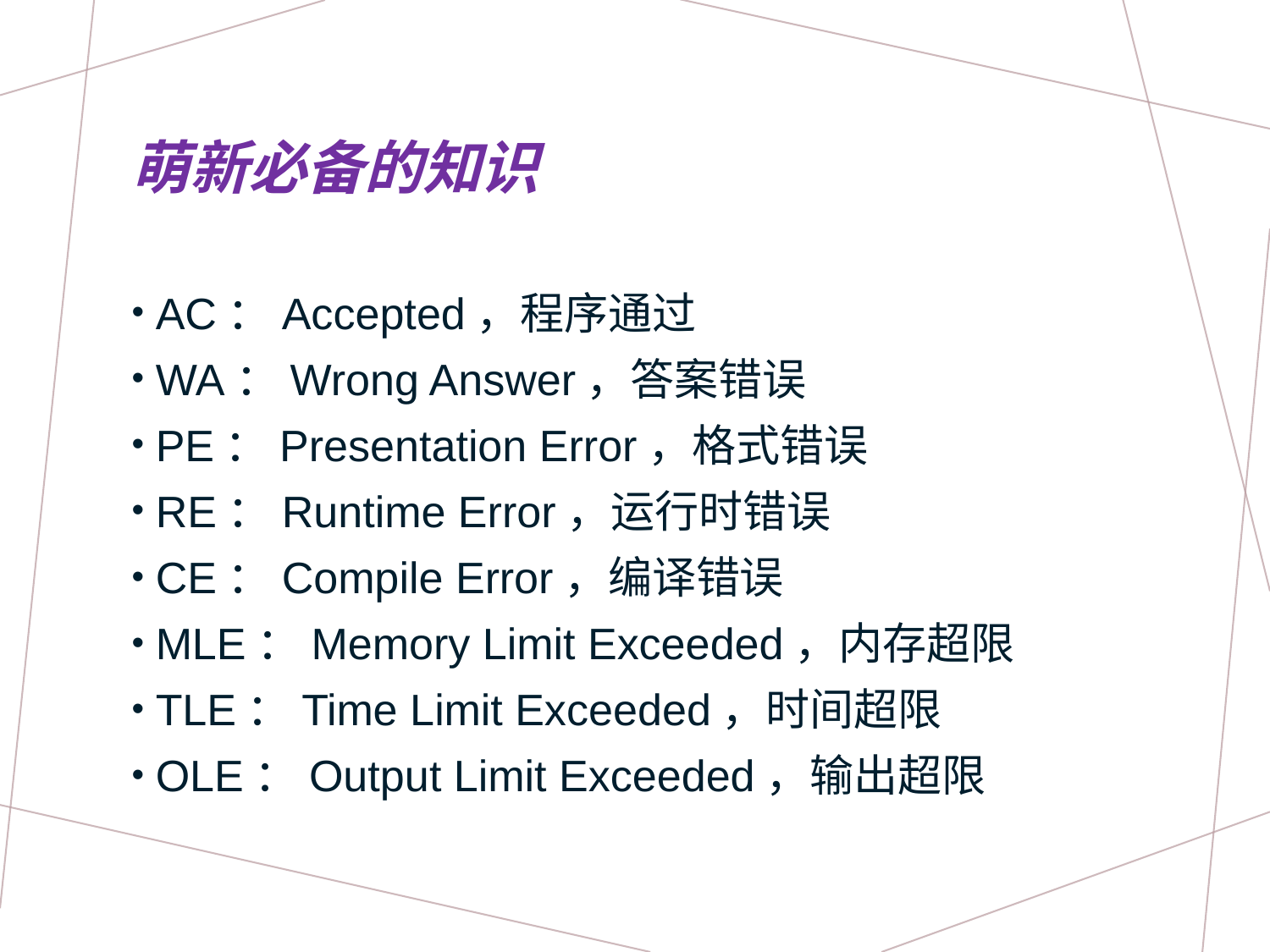

# 萌新必备的知识
AC：Accepted，程序通过
WA：Wrong Answer，答案错误
PE：Presentation Error，格式错误
RE：Runtime Error，运行时错误
CE：Compile Error，编译错误
MLE：Memory Limit Exceeded，内存超限
TLE：Time Limit Exceeded，时间超限
OLE：Output Limit Exceeded，输出超限